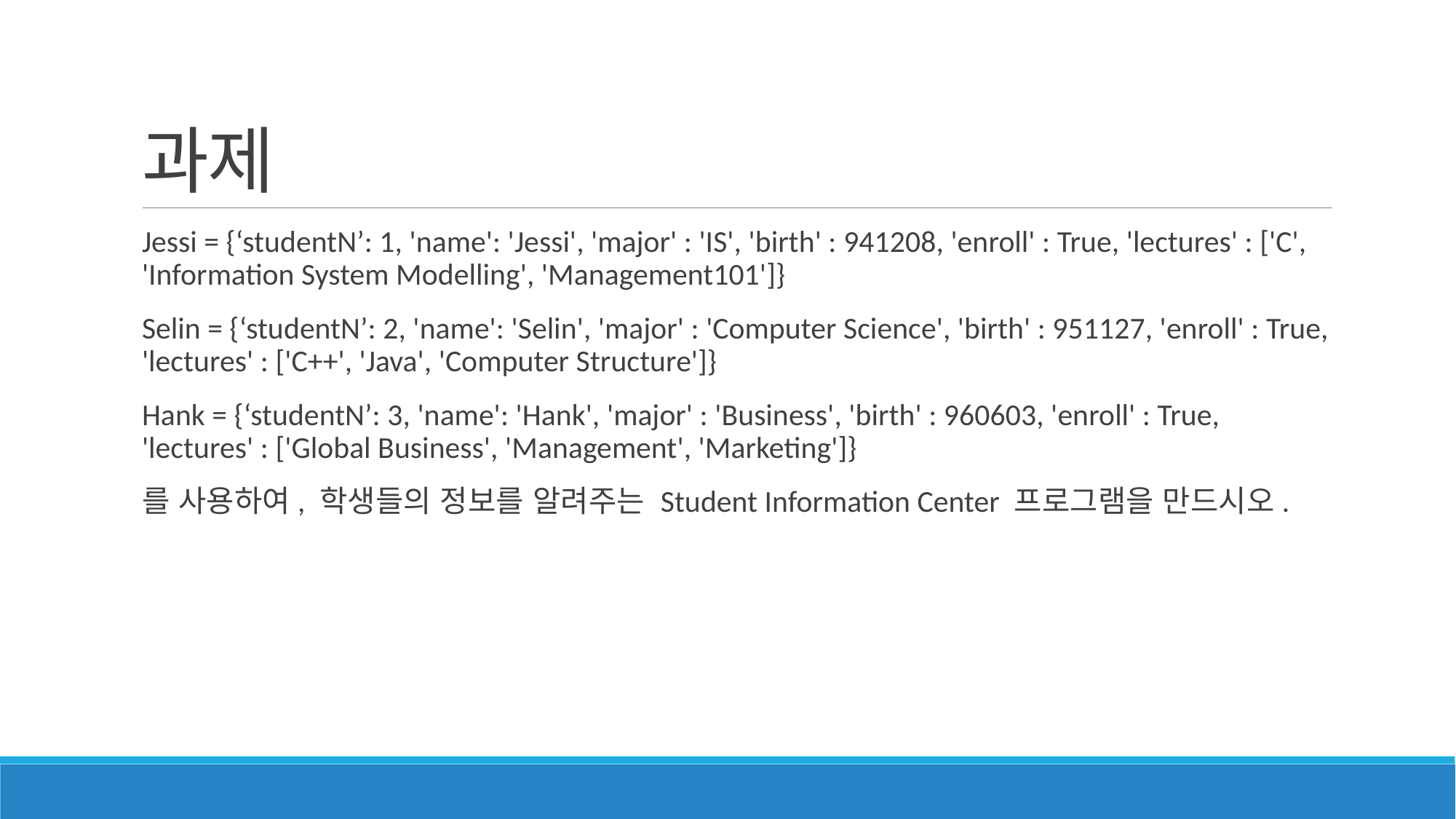

# 과제
Jessi = {‘studentN’: 1, 'name': 'Jessi', 'major' : 'IS', 'birth' : 941208, 'enroll' : True, 'lectures' : ['C', 'Information System Modelling', 'Management101']}
Selin = {‘studentN’: 2, 'name': 'Selin', 'major' : 'Computer Science', 'birth' : 951127, 'enroll' : True, 'lectures' : ['C++', 'Java', 'Computer Structure']}
Hank = {‘studentN’: 3, 'name': 'Hank', 'major' : 'Business', 'birth' : 960603, 'enroll' : True, 'lectures' : ['Global Business', 'Management', 'Marketing']}
를 사용하여, 학생들의 정보를 알려주는 Student Information Center 프로그램을 만드시오.